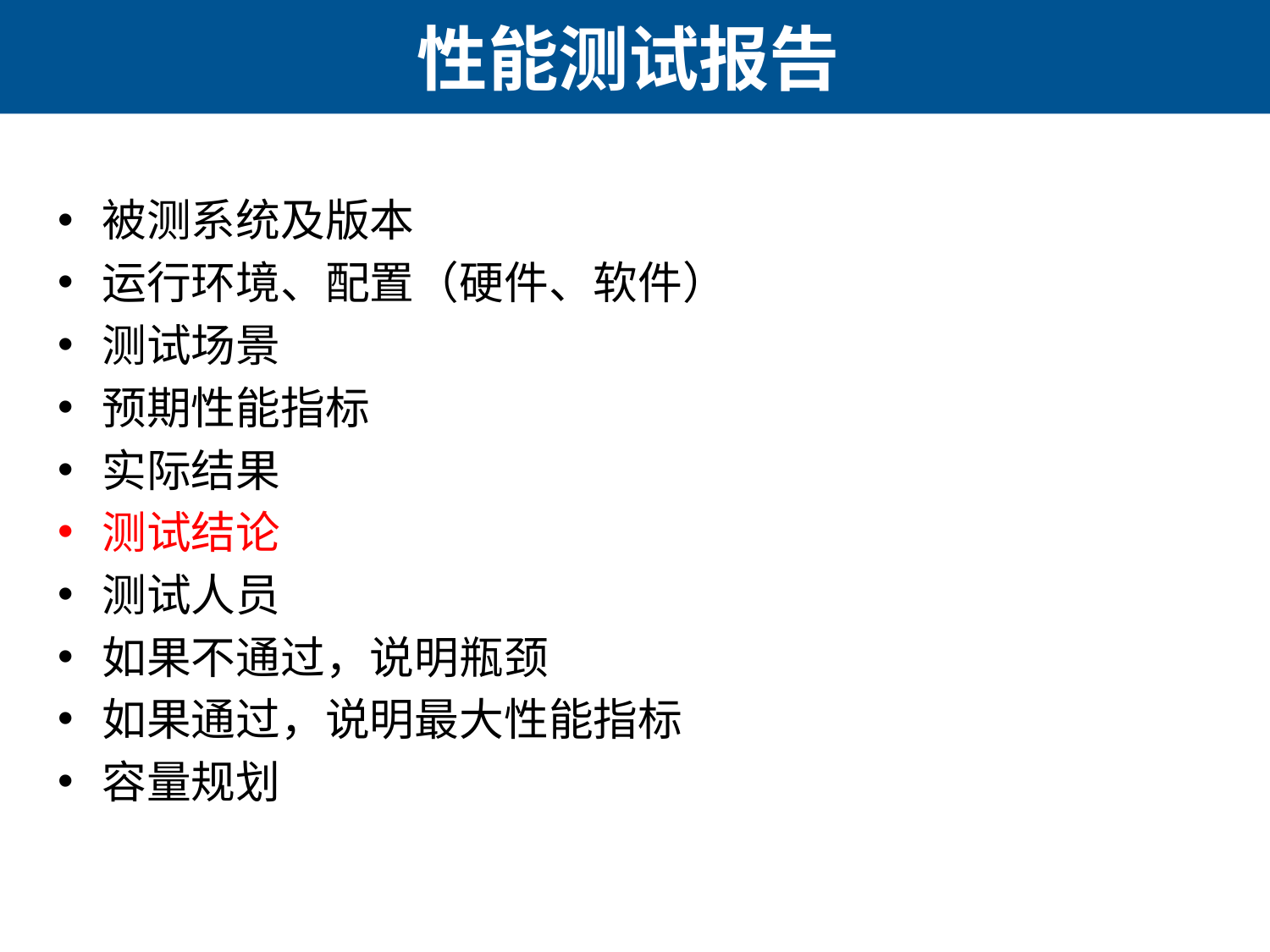

# 性能测试报告
被测系统及版本
运行环境、配置（硬件、软件）
测试场景
预期性能指标
实际结果
测试结论
测试人员
如果不通过，说明瓶颈
如果通过，说明最大性能指标
容量规划